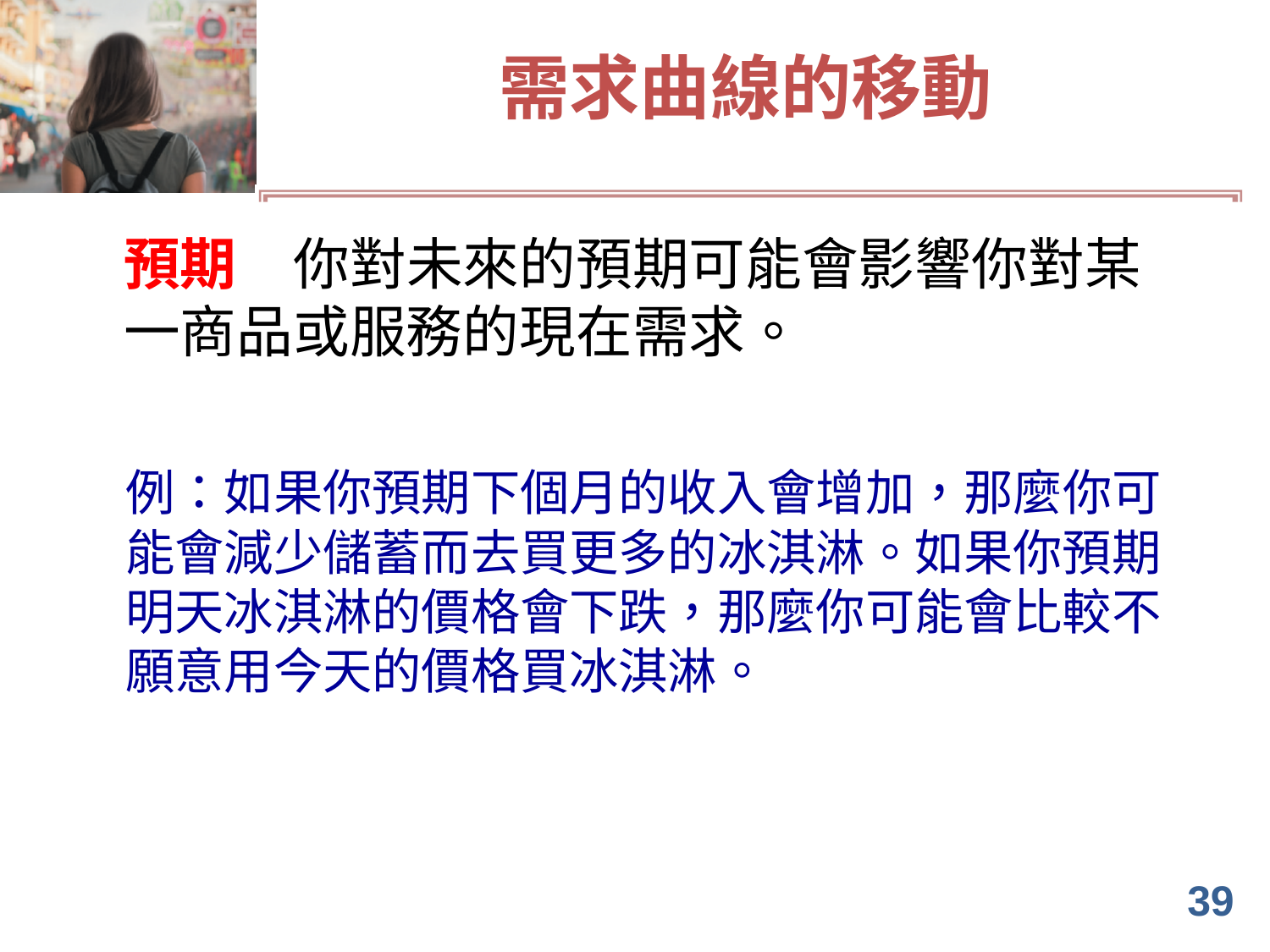

# 需求曲線的移動
	預期　你對未來的預期可能會影響你對某一商品或服務的現在需求。

	例：如果你預期下個月的收入會增加，那麼你可能會減少儲蓄而去買更多的冰淇淋。如果你預期明天冰淇淋的價格會下跌，那麼你可能會比較不願意用今天的價格買冰淇淋。
39